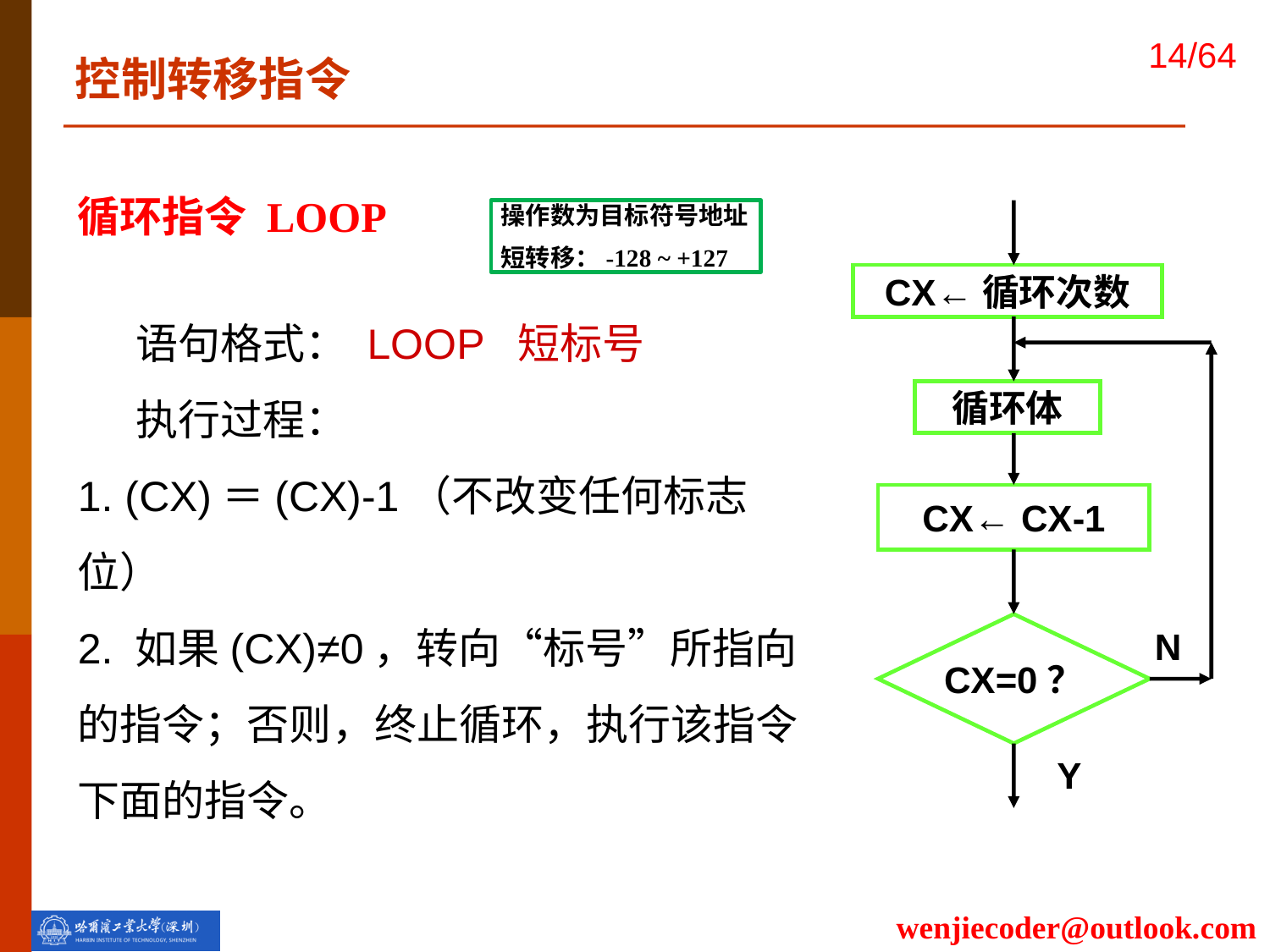

控制转移指令
循环指令 LOOP

     语句格式： LOOP  短标号
     执行过程：
1. (CX)＝(CX)-1（不改变任何标志位）
2. 如果(CX)≠0，转向“标号”所指向的指令；否则，终止循环，执行该指令下面的指令。
操作数为目标符号地址
短转移：-128 ~ +127

CX←循环次数

循环体

CX← CX-1

CX=0？
N

Y